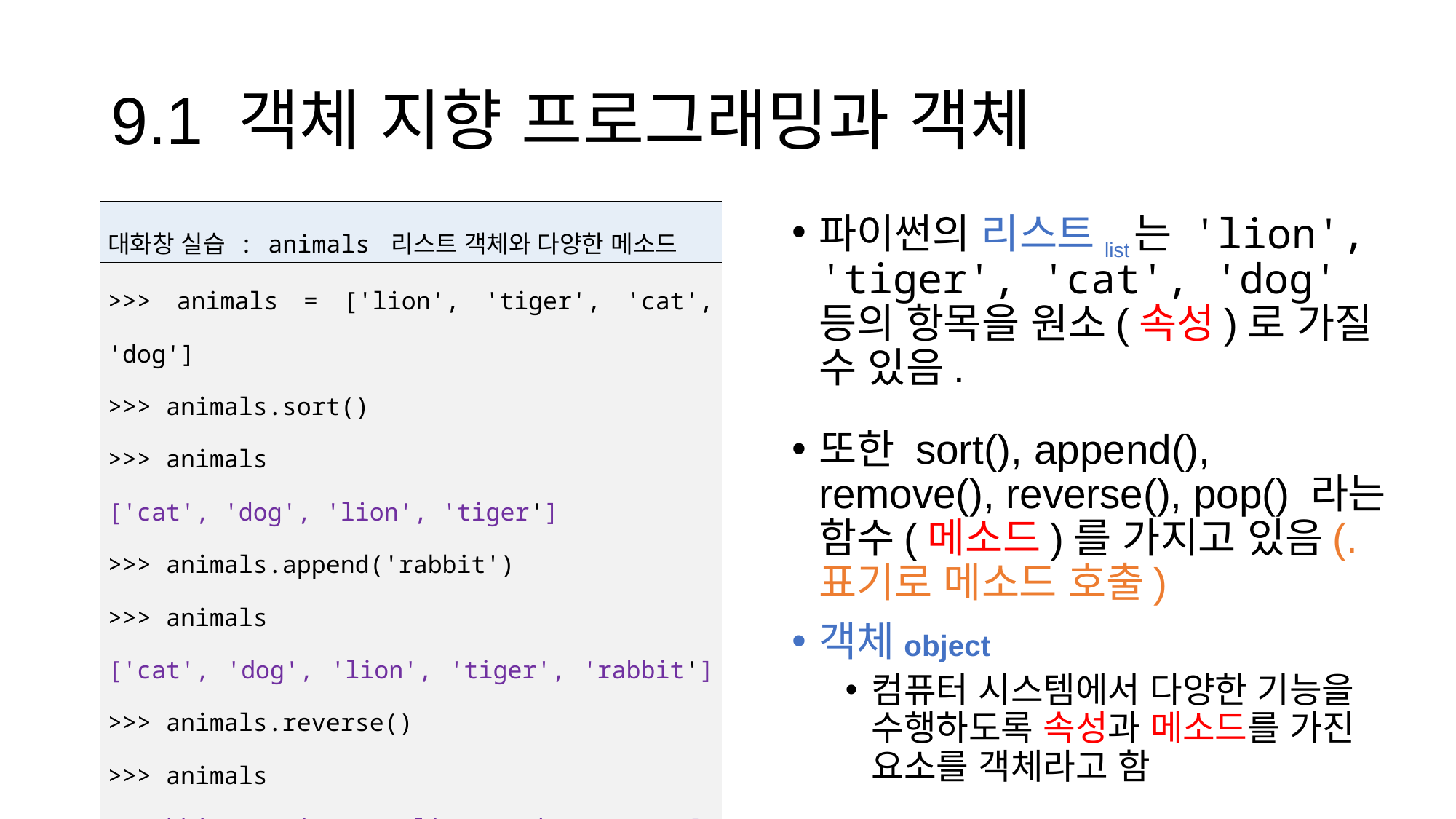

# 9.1 객체 지향 프로그래밍과 객체
| 대화창 실습 : animals 리스트 객체와 다양한 메소드 |
| --- |
| >>> animals = ['lion', 'tiger', 'cat', 'dog'] >>> animals.sort() >>> animals ['cat', 'dog', 'lion', 'tiger'] >>> animals.append('rabbit') >>> animals ['cat', 'dog', 'lion', 'tiger', 'rabbit'] >>> animals.reverse() >>> animals ['rabbit', 'tiger', 'lion', 'dog', 'cat'] |
파이썬의 리스트list는 'lion', 'tiger', 'cat', 'dog'등의 항목을 원소(속성)로 가질 수 있음.

또한 sort(), append(), remove(), reverse(), pop() 라는 함수(메소드)를 가지고 있음(. 표기로 메소드 호출)
객체object
컴퓨터 시스템에서 다양한 기능을 수행하도록 속성과 메소드를 가진 요소를 객체라고 함